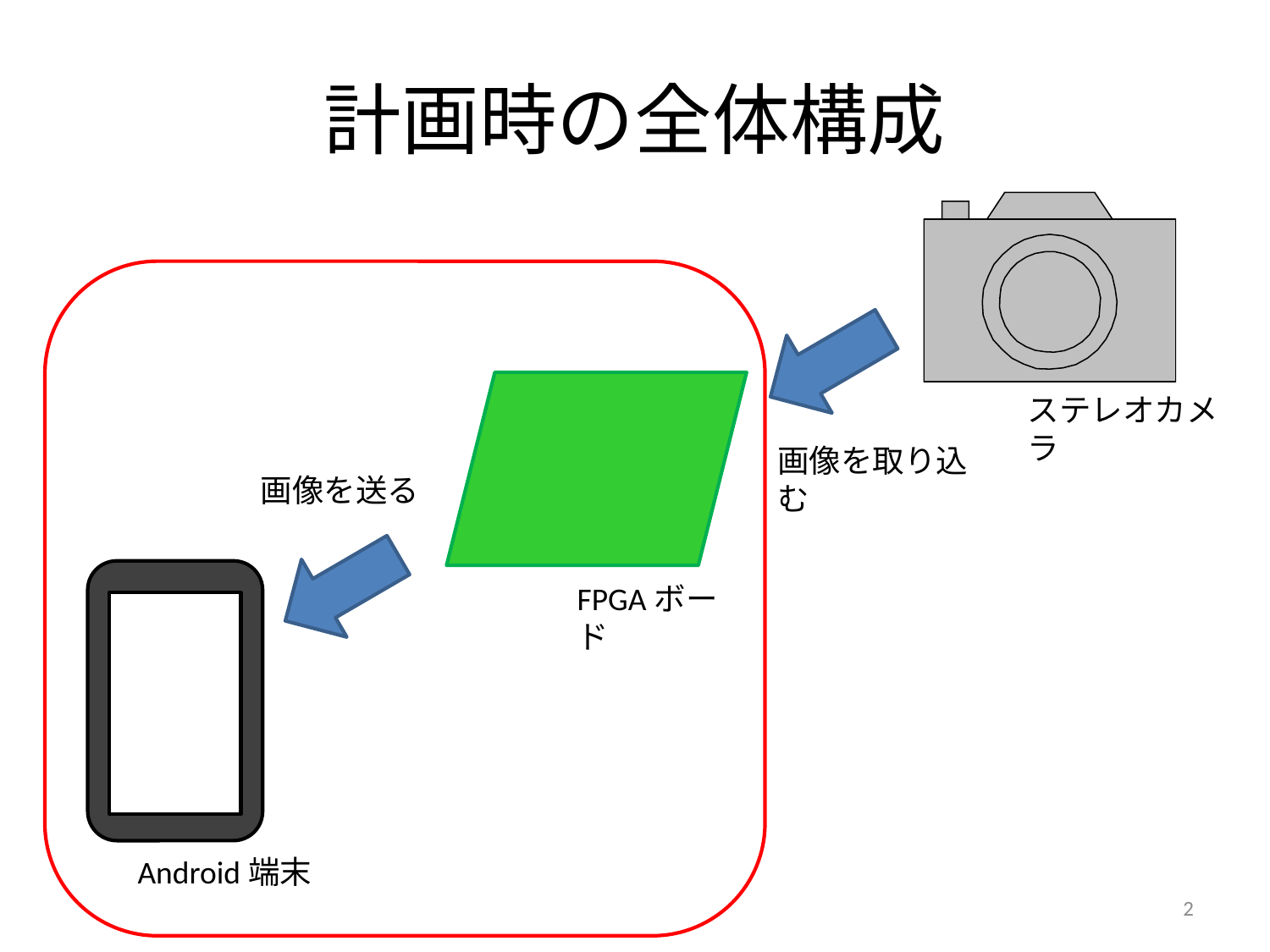

# 計画時の全体構成

ステレオカメラ
画像を取り込む
画像を送る

FPGAボード
Android端末
2